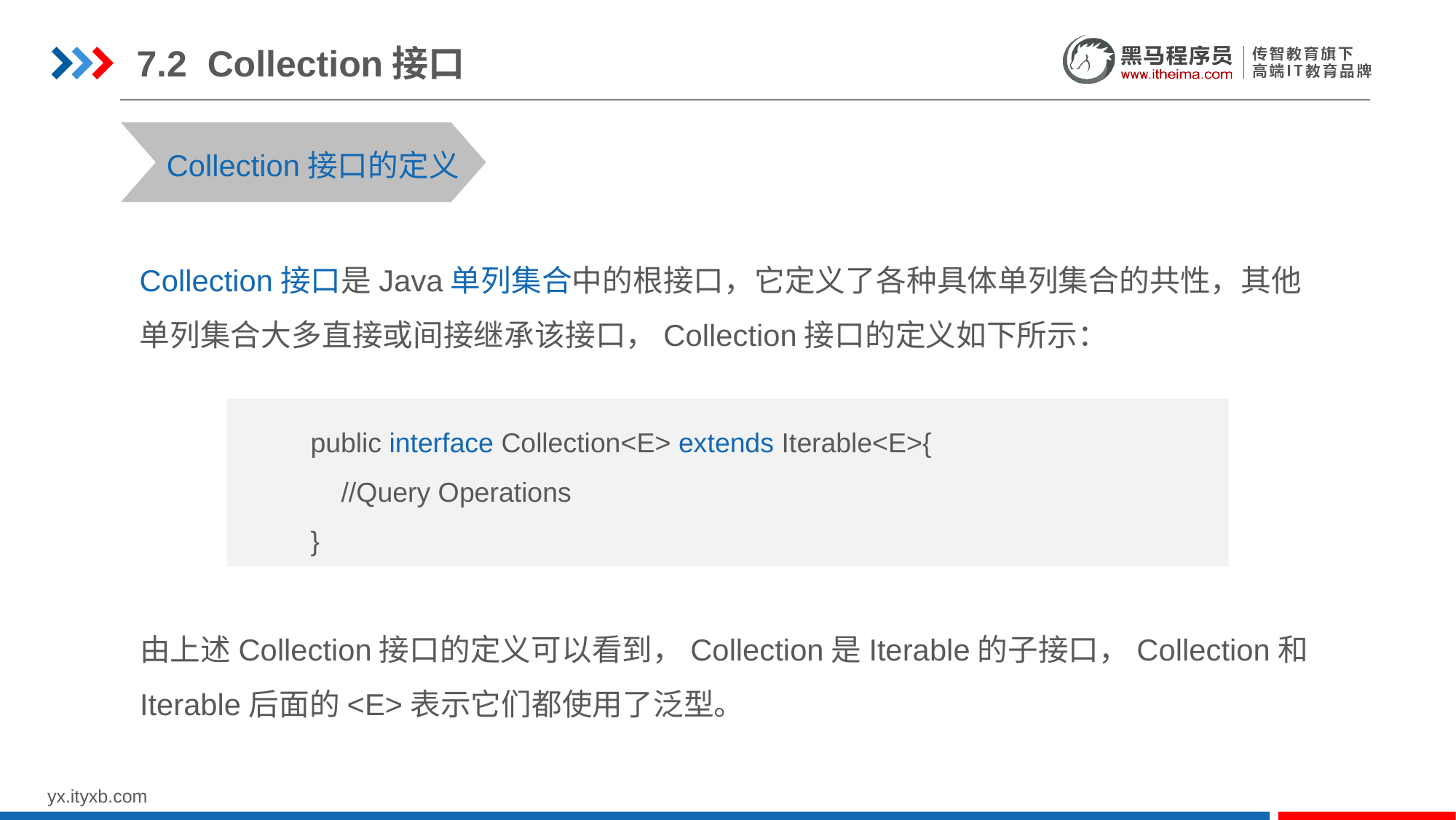

7.2  Collection接口

Collection接口的定义
Collection接口是Java单列集合中的根接口，它定义了各种具体单列集合的共性，其他
单列集合大多直接或间接继承该接口，Collection接口的定义如下所示：
public interface Collection<E> extends Iterable<E>{
    //Query Operations
}
由上述Collection接口的定义可以看到，Collection是Iterable的子接口，Collection和
Iterable后面的<E>表示它们都使用了泛型。